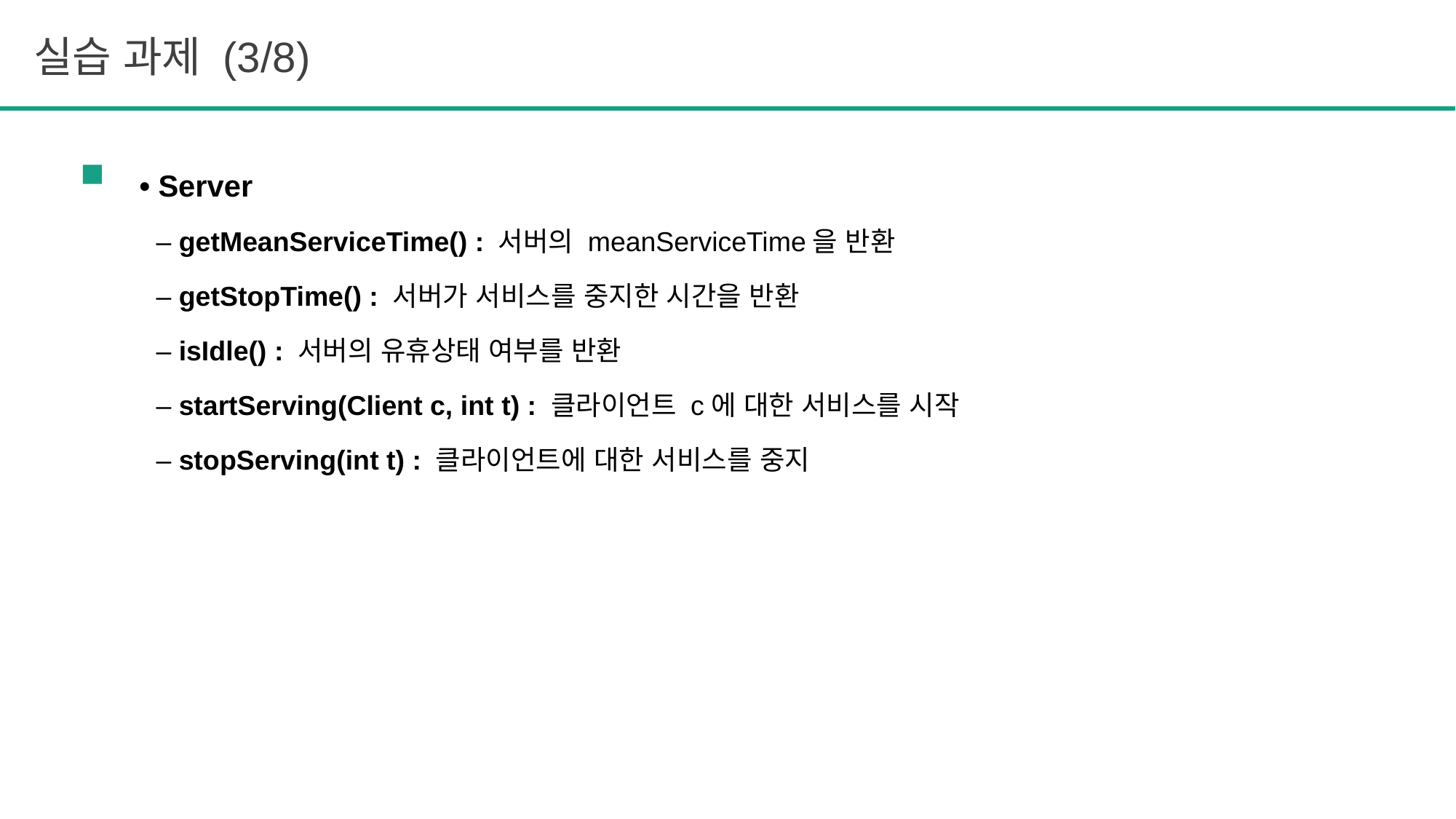

실습 과제 (3/8)
• Server
  – getMeanServiceTime() : 서버의 meanServiceTime을 반환
  – getStopTime() : 서버가 서비스를 중지한 시간을 반환
  – isIdle() : 서버의 유휴상태 여부를 반환
  – startServing(Client c, int t) : 클라이언트 c에 대한 서비스를 시작
  – stopServing(int t) : 클라이언트에 대한 서비스를 중지